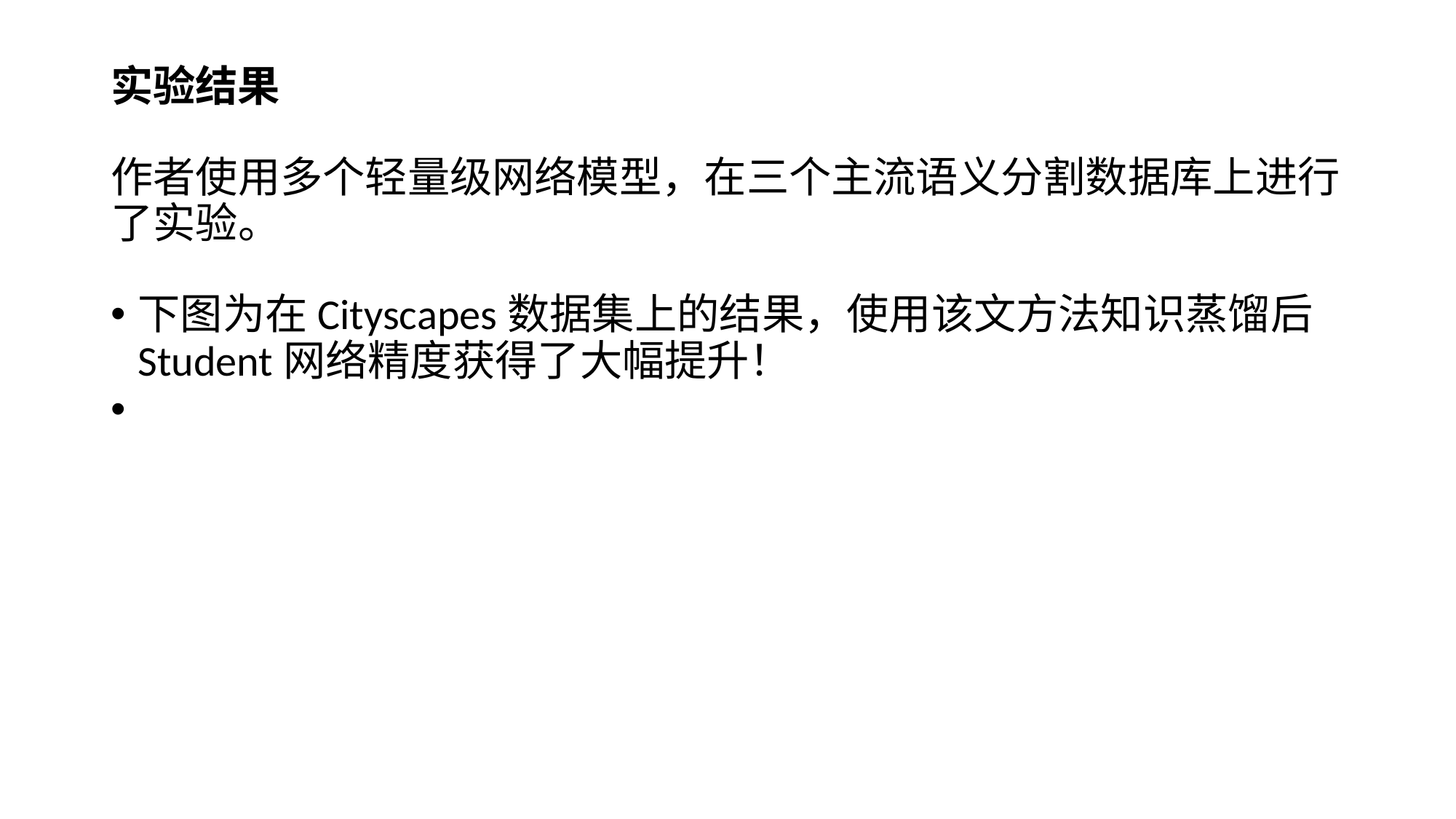

实验结果

作者使用多个轻量级网络模型，在三个主流语义分割数据库上进行了实验。

下图为在Cityscapes数据集上的结果，使用该文方法知识蒸馏后Student网络精度获得了大幅提升！